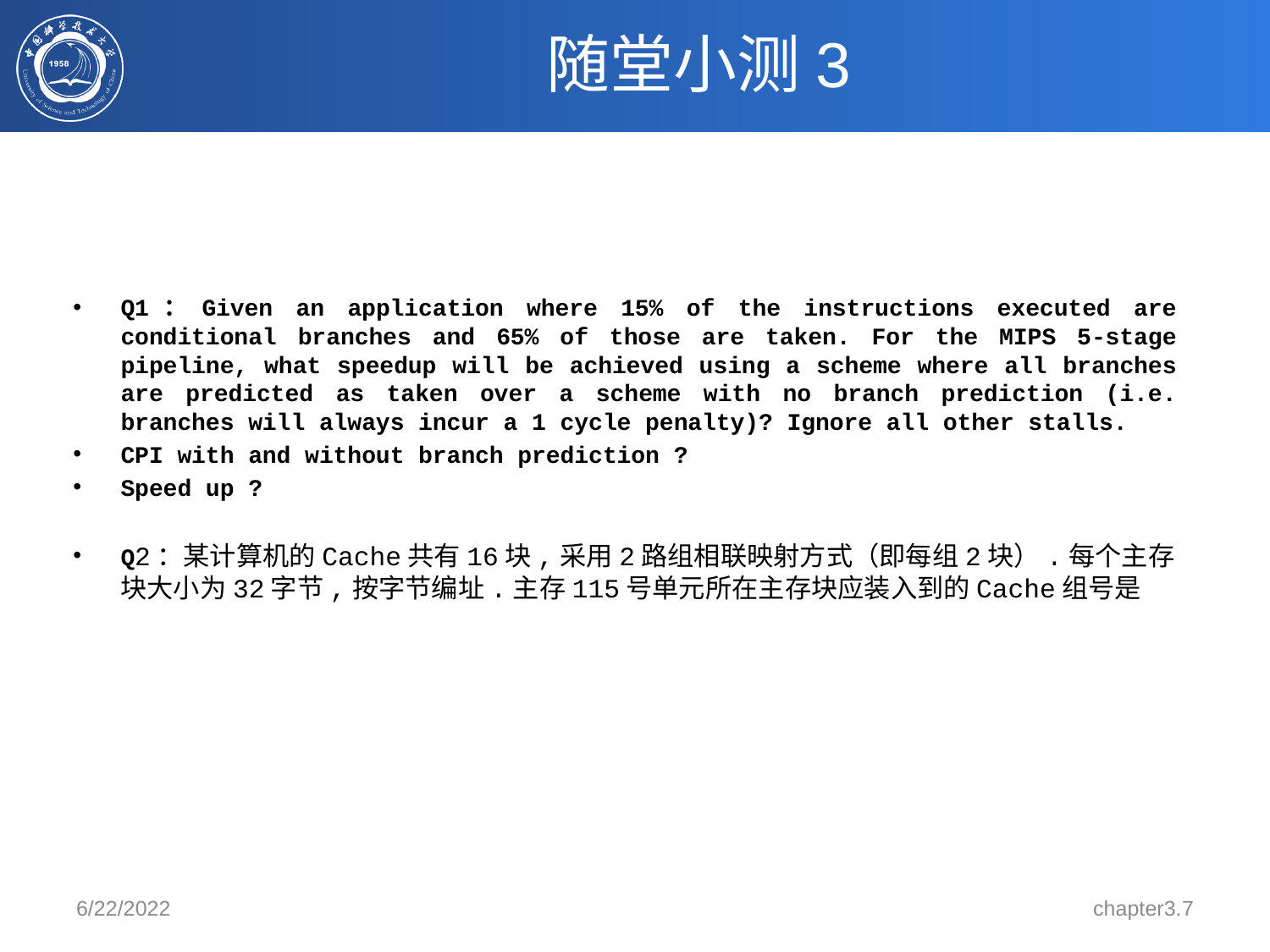

# 随堂小测3
Q1：Given an application where 15% of the instructions executed are conditional branches and 65% of those are taken. For the MIPS 5-stage pipeline, what speedup will be achieved using a scheme where all branches are predicted as taken over a scheme with no branch prediction (i.e. branches will always incur a 1 cycle penalty)? Ignore all other stalls.
CPI with and without branch prediction ?
Speed up ?

Q2：某计算机的Cache共有16块,采用2路组相联映射方式（即每组2块）.每个主存块大小为32字节,按字节编址.主存115号单元所在主存块应装入到的Cache组号是

6/22/2022
chapter3.7